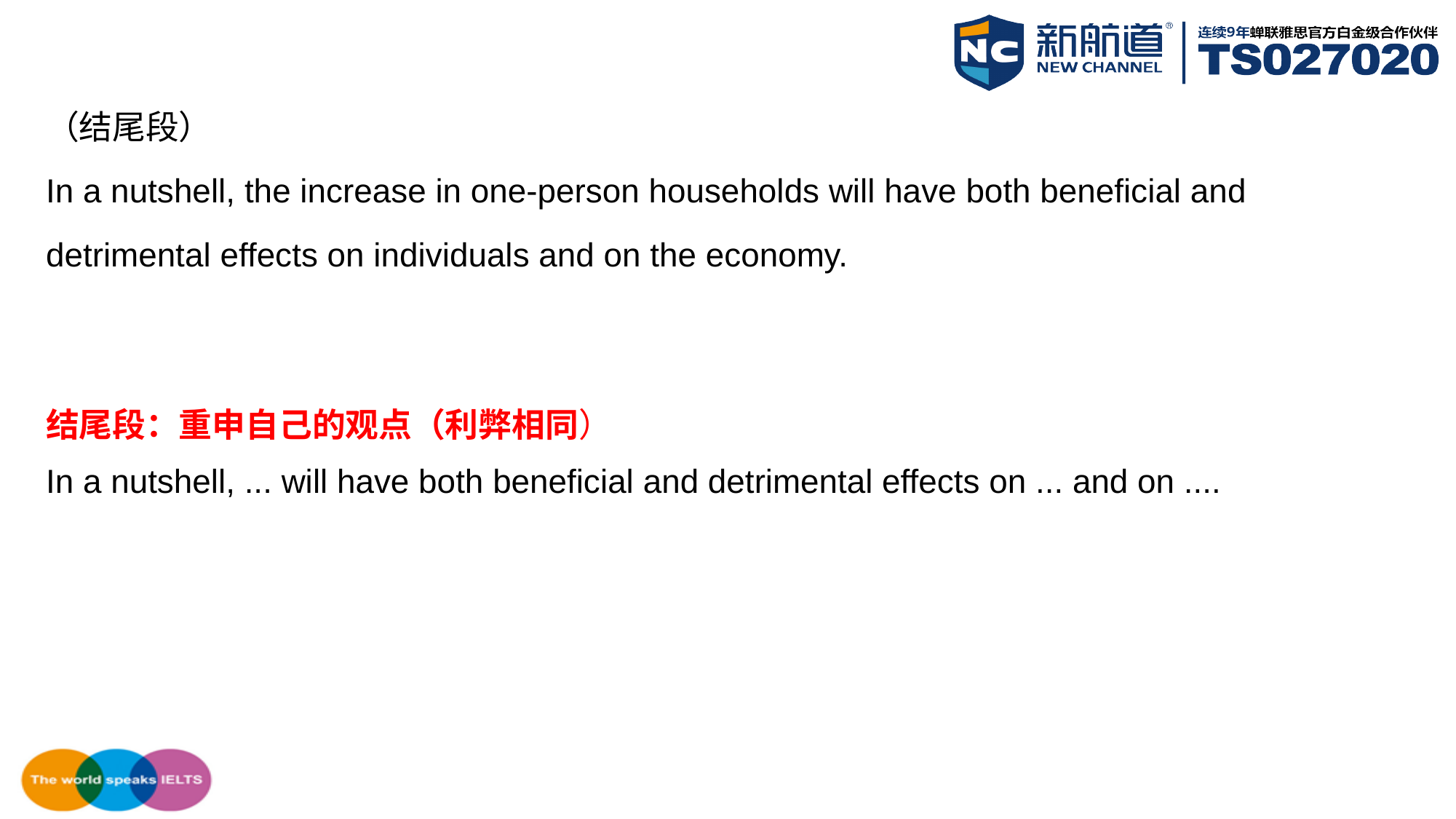

（结尾段）
In a nutshell, the increase in one-person households will have both beneficial and detrimental effects on individuals and on the economy.
结尾段：重申自己的观点（利弊相同）
In a nutshell, ... will have both beneficial and detrimental effects on ... and on ....